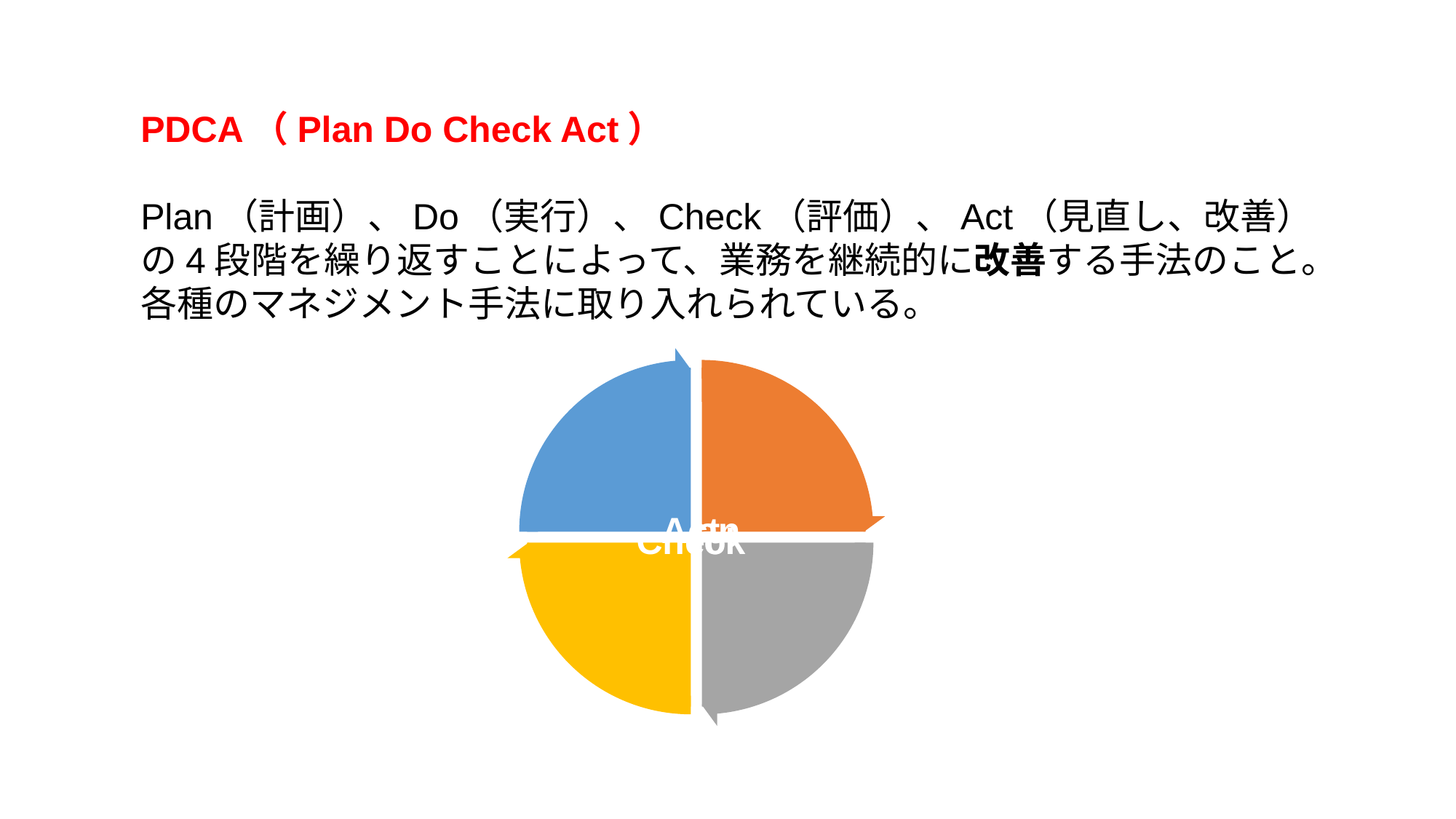

PDCA（Plan Do Check Act）

Plan（計画）、Do（実行）、Check（評価）、Act（見直し、改善）の4段階を繰り返すことによって、業務を継続的に改善する手法のこと。各種のマネジメント手法に取り入れられている。
Plan
Do
Check
Act